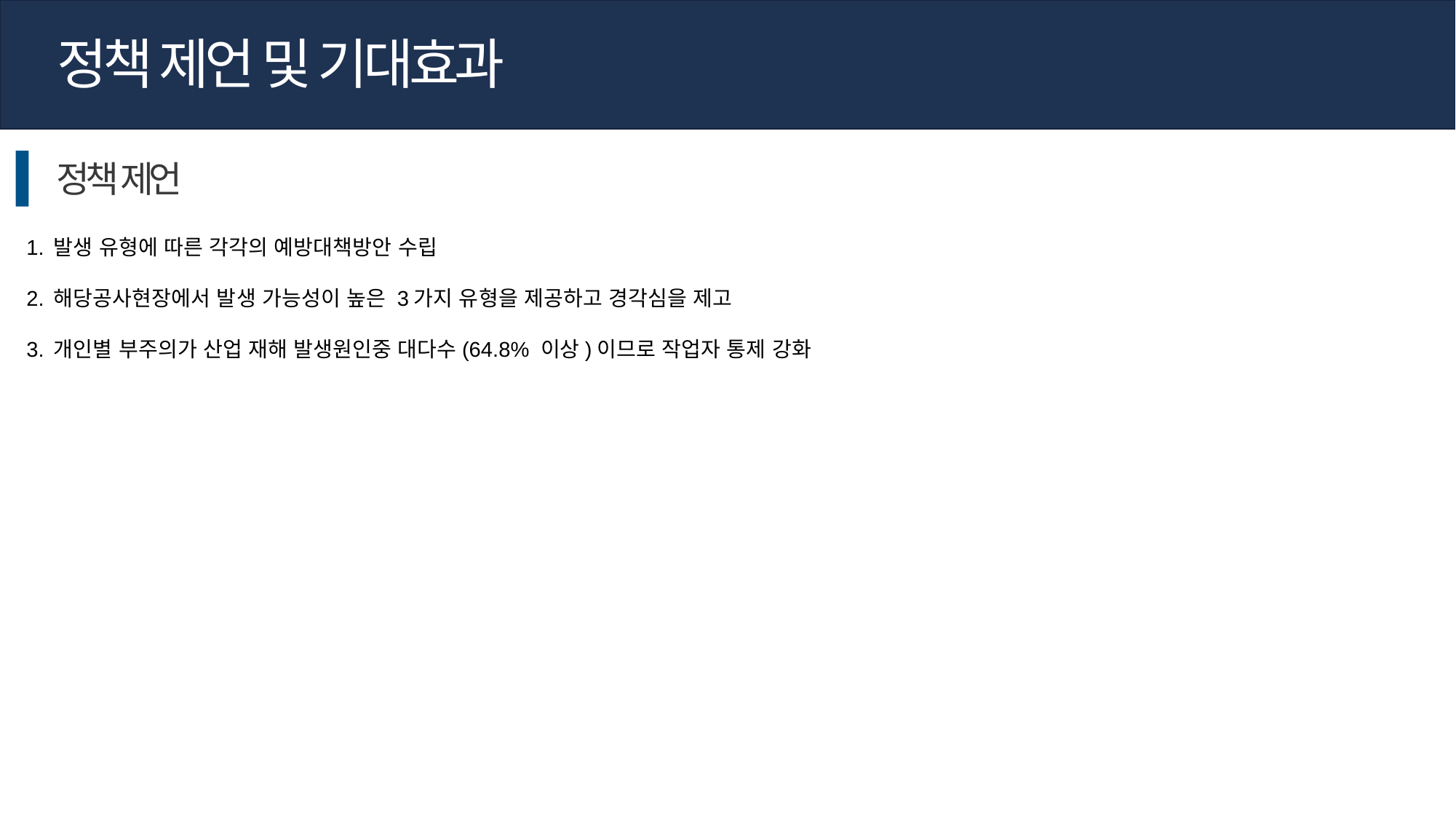

정책 제언 및 기대효과

정책 제언
발생 유형에 따른 각각의 예방대책방안 수립

해당공사현장에서 발생 가능성이 높은 3가지 유형을 제공하고 경각심을 제고

개인별 부주의가 산업 재해 발생원인중 대다수(64.8% 이상)이므로 작업자 통제 강화